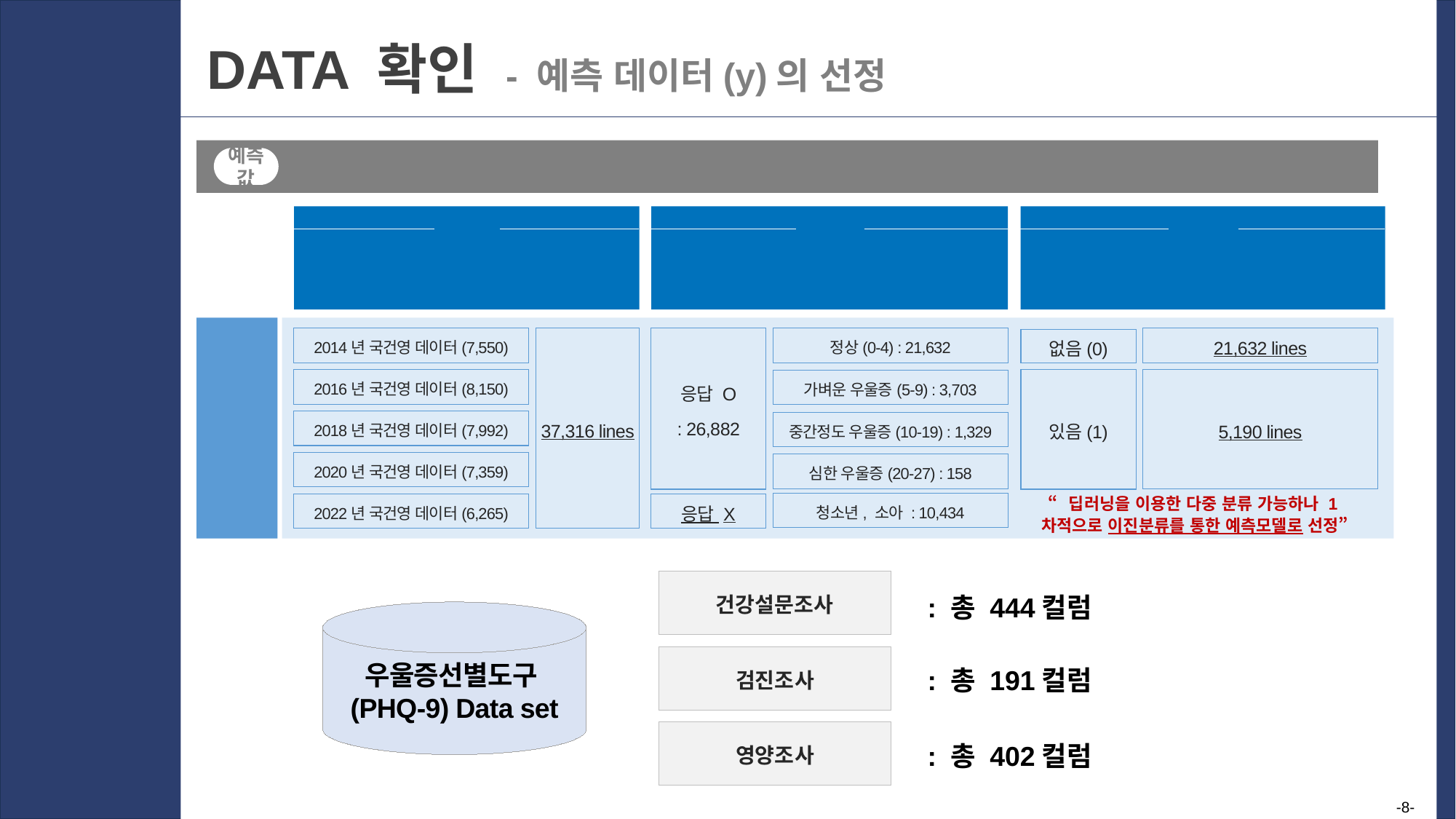

02
DATA 확인 - 예측 데이터(y)의 선정
우울증선별도구(PHQ-9)에 따른 우울증 여부를 예측 데이터(y)로 선정함.
예측값

1
조사연도 선정

2
PHQ 응답

3
y 예측 분류
Data
set

응답 O
: 26,882
2014년 국건영 데이터(7,550)
37,316 lines
정상(0-4) : 21,632
21,632 lines
없음(0)
2016년 국건영 데이터(8,150)
있음(1)
5,190 lines
가벼운 우울증(5-9) : 3,703
2018년 국건영 데이터(7,992)
중간정도 우울증(10-19) : 1,329
2020년 국건영 데이터(7,359)
심한 우울증(20-27) : 158
“딥러닝을 이용한 다중 분류 가능하나 1차적으로 이진분류를 통한 예측모델로 선정”
청소년, 소아 : 10,434
2022년 국건영 데이터(6,265)
응답 X
건강설문조사
: 총 444컬럼
우울증선별도구(PHQ-9) Data set
검진조사
: 총 191컬럼
영양조사
: 총 402컬럼